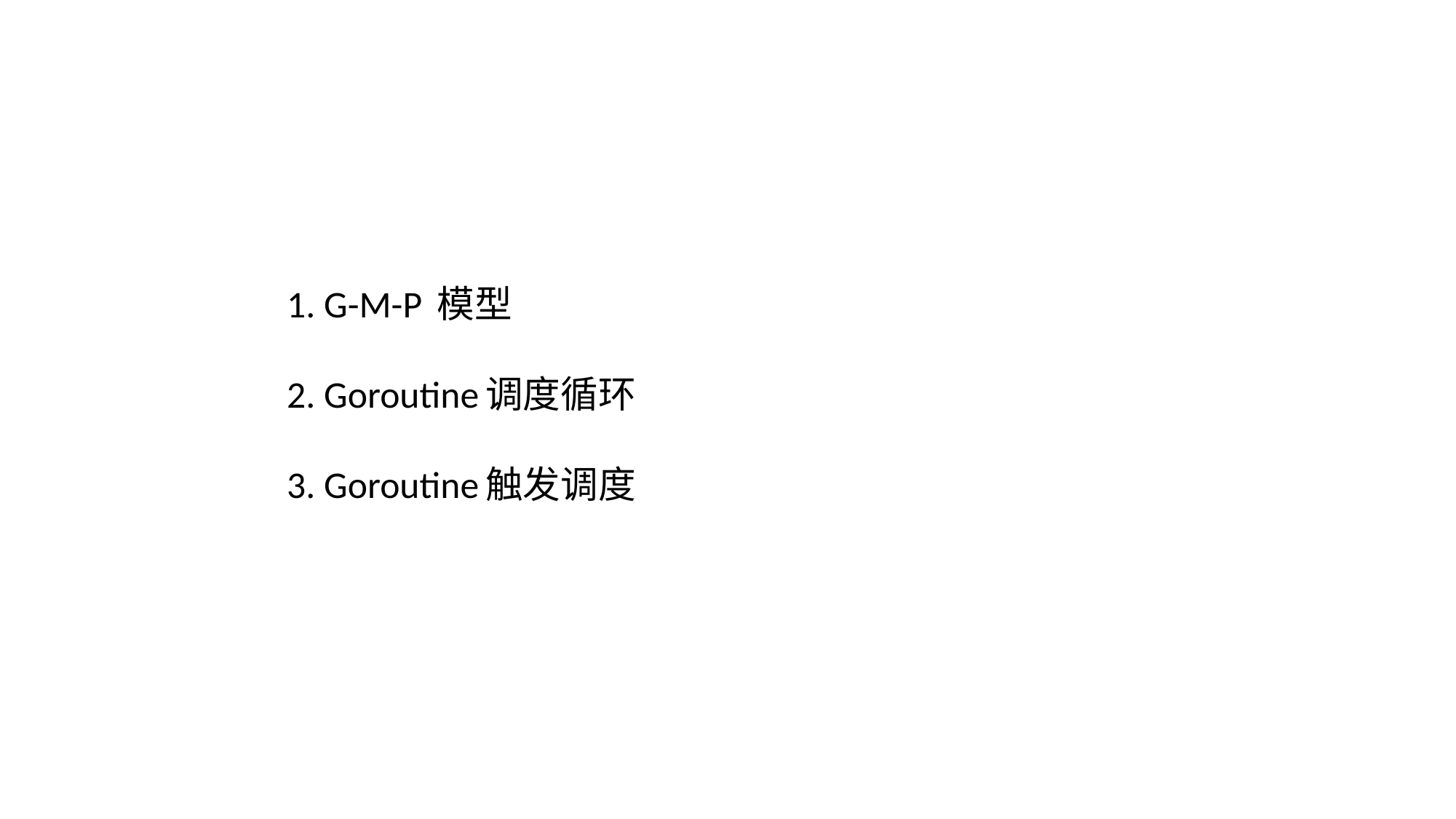

# 1. G-M-P 模型 2. Goroutine调度循环 3. Goroutine触发调度